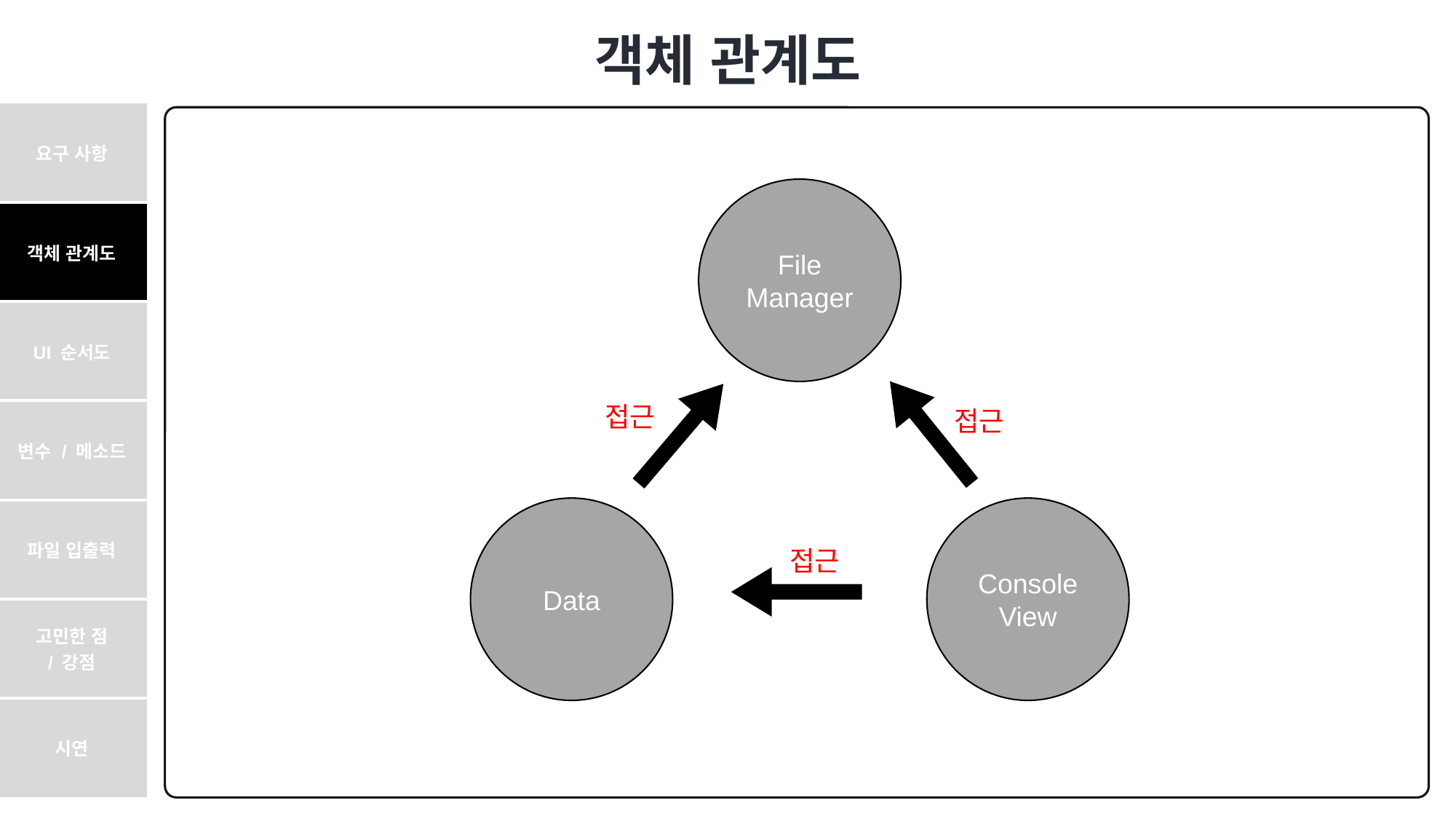

객체 관계도
| 요구 사항 |
| --- |
| 객체 관계도 |
| UI 순서도 |
| 변수 / 메소드 |
| 파일 입출력 |
| 고민한 점 / 강점 |
| 시연 |

File
Manager
접근
접근

Data
Console
View
접근